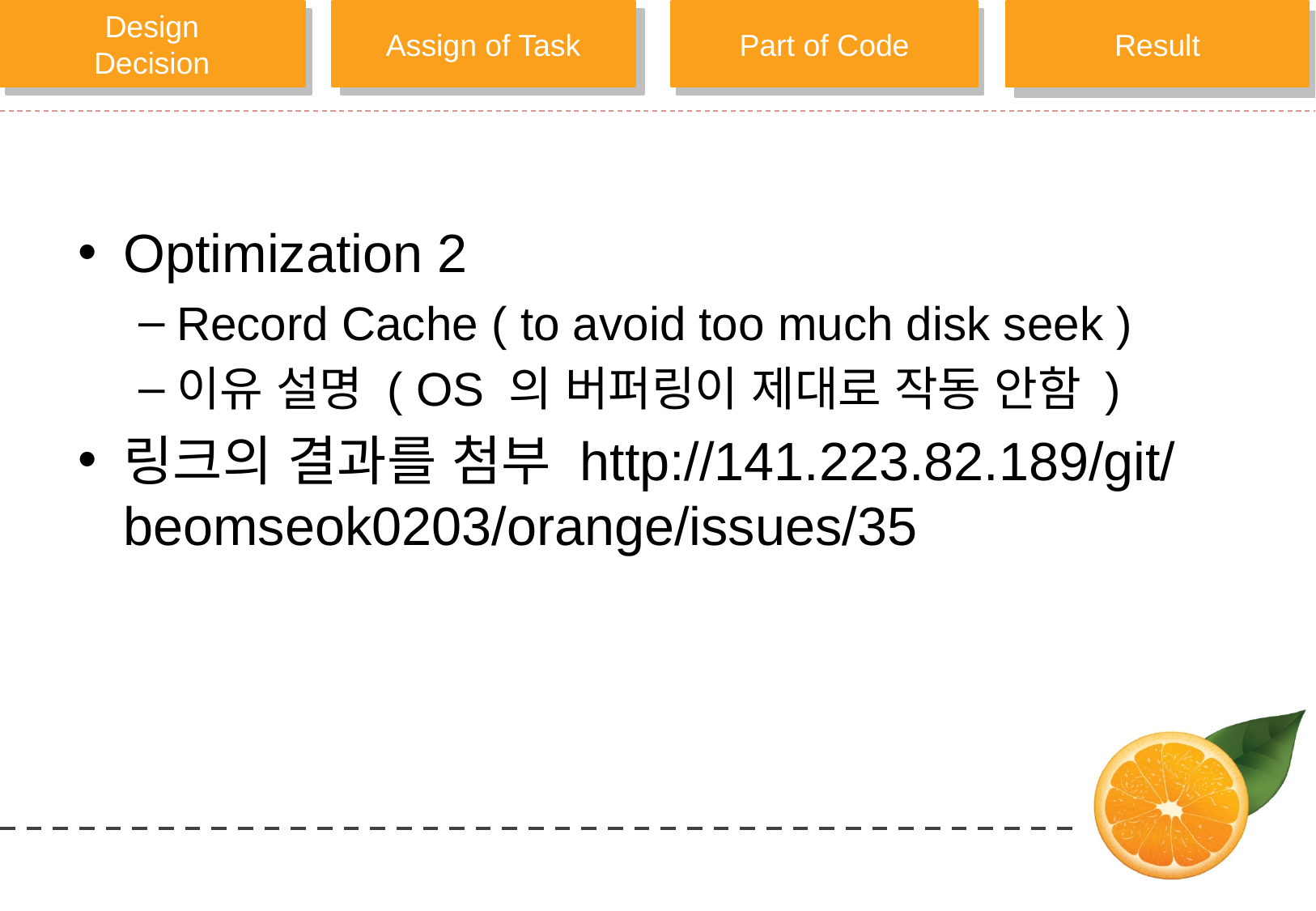

Optimization 2
Record Cache ( to avoid too much disk seek )
이유 설명 ( OS 의 버퍼링이 제대로 작동 안함 )
링크의 결과를 첨부 http://141.223.82.189/git/beomseok0203/orange/issues/35